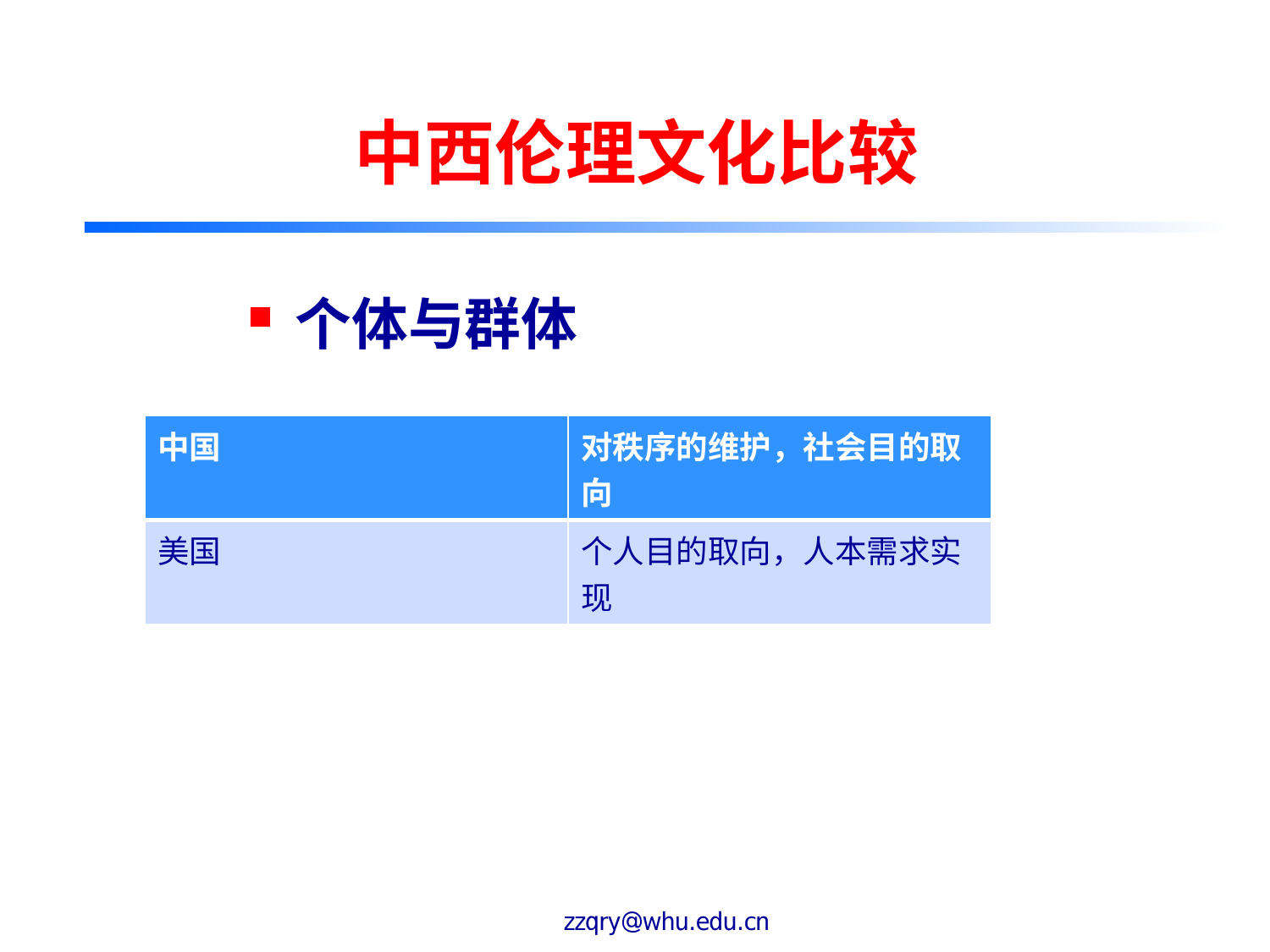

# 中西伦理文化比较

个体与群体

| 中国 | 对秩序的维护，社会目的取向 |
| --- | --- |
| 美国 | 个人目的取向，人本需求实现 |

zzqry@whu.edu.cn